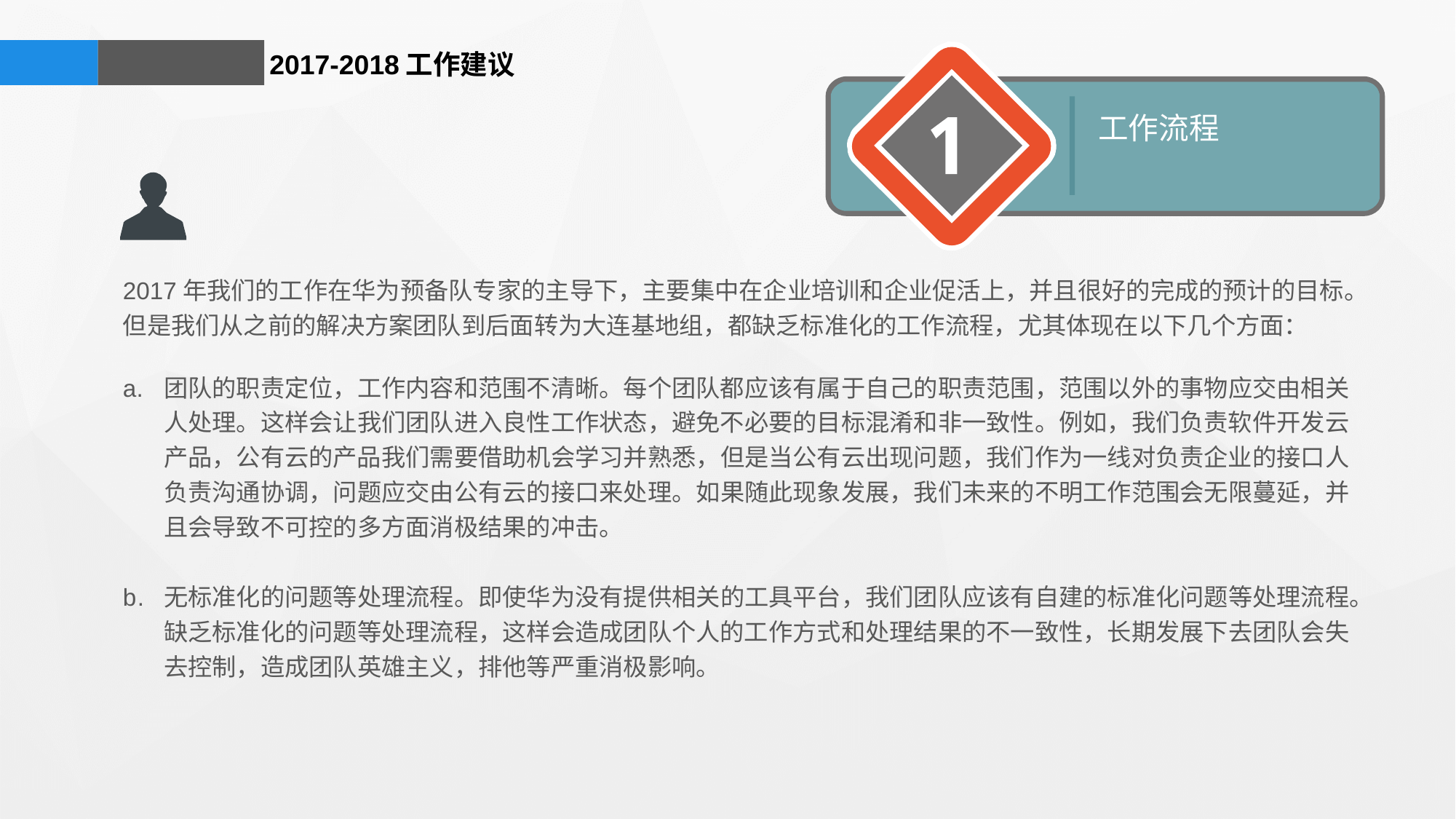

2017-2018工作建议

工作流程

2017年我们的工作在华为预备队专家的主导下，主要集中在企业培训和企业促活上，并且很好的完成的预计的目标。但是我们从之前的解决方案团队到后面转为大连基地组，都缺乏标准化的工作流程，尤其体现在以下几个方面：
团队的职责定位，工作内容和范围不清晰。每个团队都应该有属于自己的职责范围，范围以外的事物应交由相关人处理。这样会让我们团队进入良性工作状态，避免不必要的目标混淆和非一致性。例如，我们负责软件开发云产品，公有云的产品我们需要借助机会学习并熟悉，但是当公有云出现问题，我们作为一线对负责企业的接口人负责沟通协调，问题应交由公有云的接口来处理。如果随此现象发展，我们未来的不明工作范围会无限蔓延，并且会导致不可控的多方面消极结果的冲击。

无标准化的问题等处理流程。即使华为没有提供相关的工具平台，我们团队应该有自建的标准化问题等处理流程。缺乏标准化的问题等处理流程，这样会造成团队个人的工作方式和处理结果的不一致性，长期发展下去团队会失去控制，造成团队英雄主义，排他等严重消极影响。